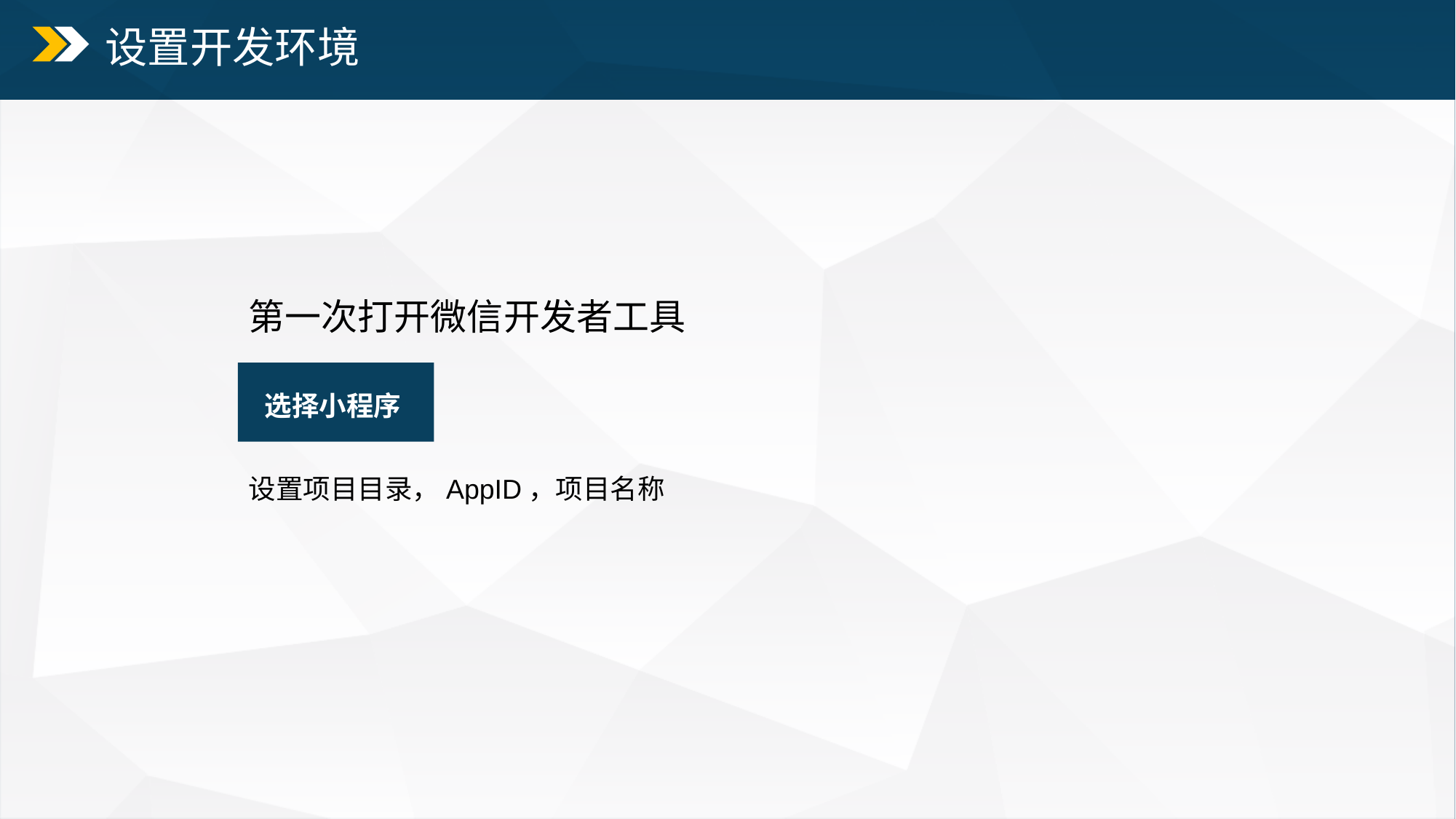

设置开发环境

第一次打开微信开发者工具

选择小程序

设置项目目录，AppID，项目名称